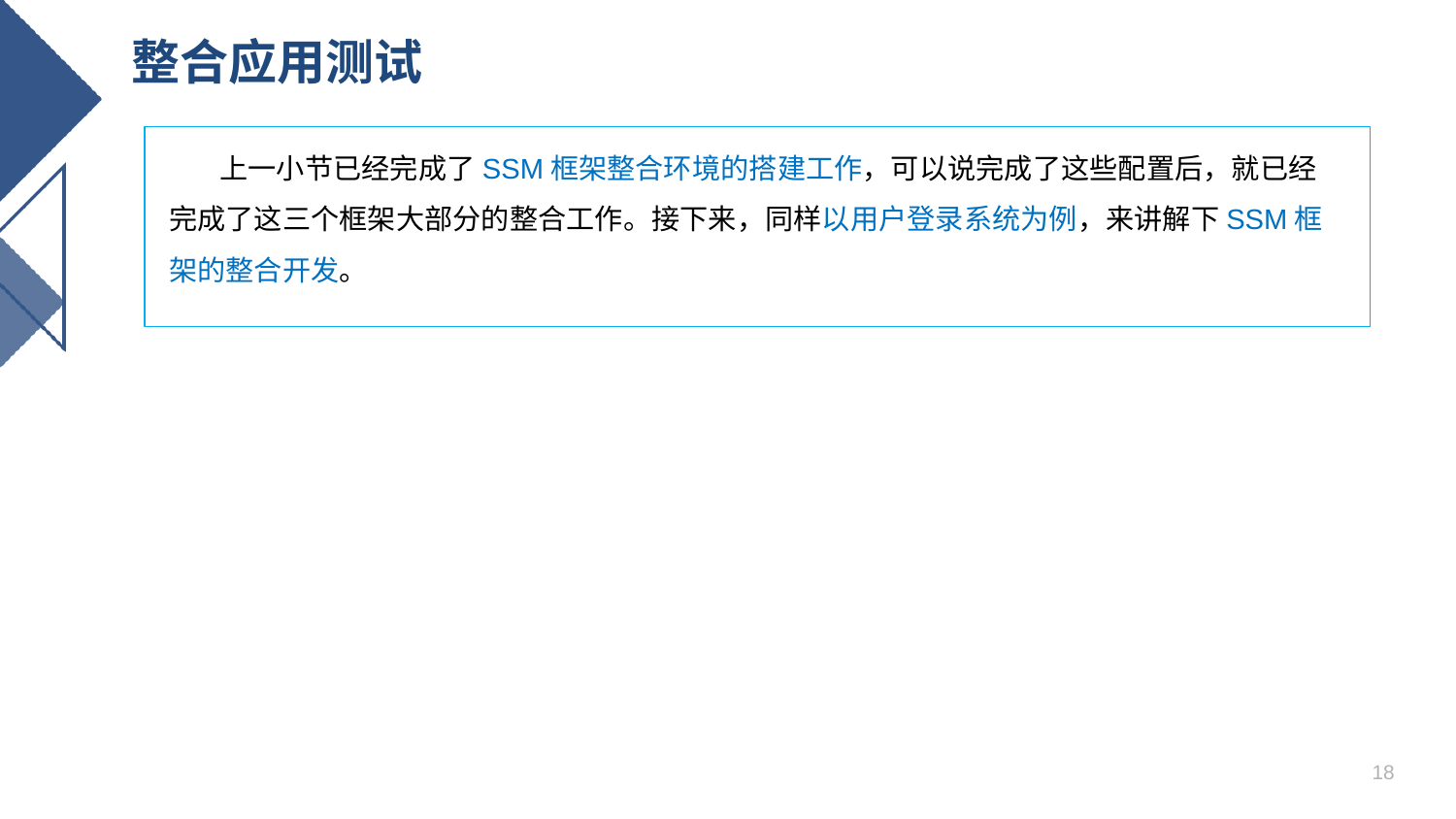

# 整合应用测试

       上一小节已经完成了SSM框架整合环境的搭建工作，可以说完成了这些配置后，就已经完成了这三个框架大部分的整合工作。接下来，同样以用户登录系统为例，来讲解下SSM框架的整合开发。
18